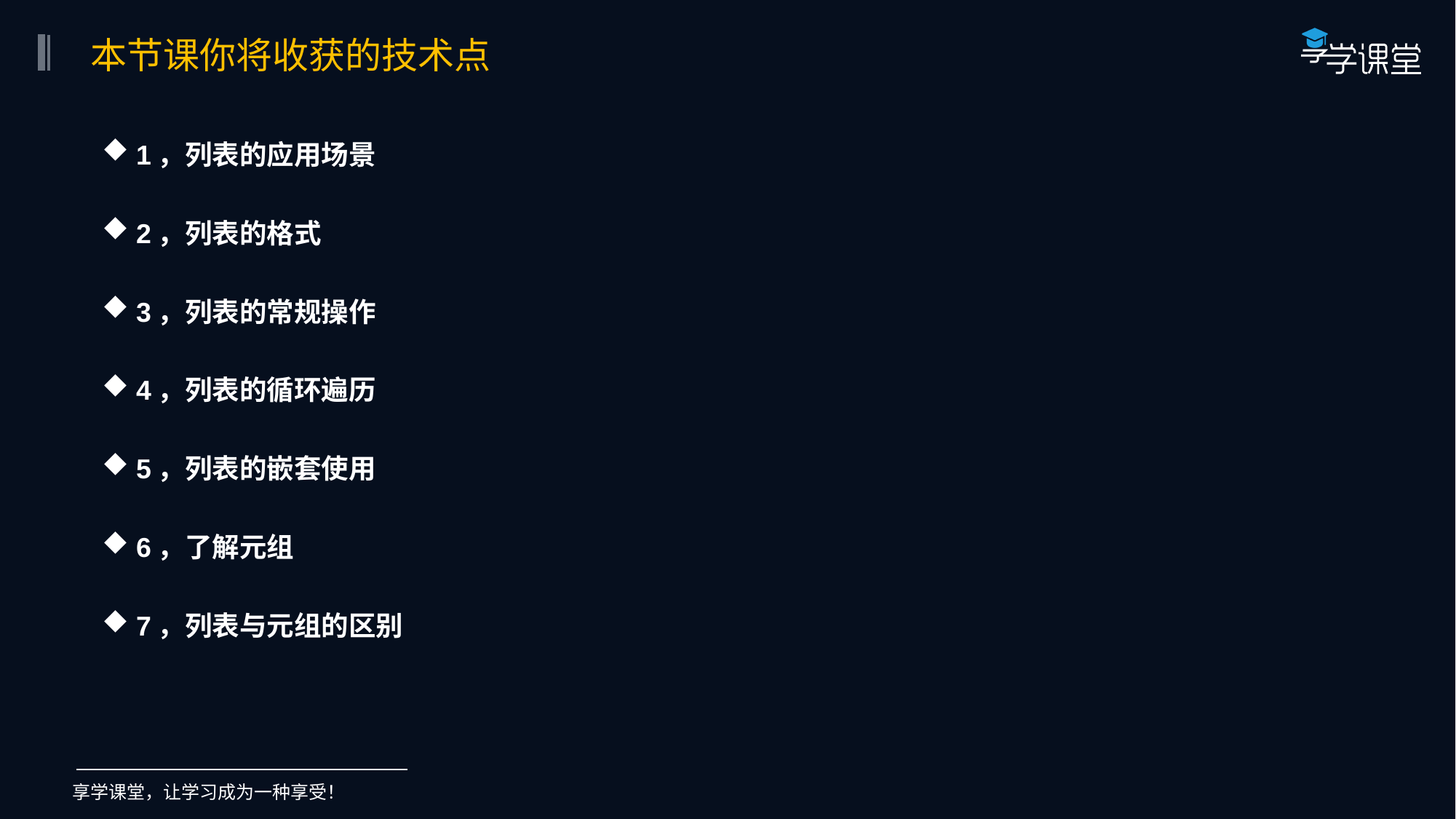

本节课你将收获的技术点
1，列表的应用场景
2，列表的格式
3，列表的常规操作
4，列表的循环遍历
5，列表的嵌套使用
6，了解元组
7，列表与元组的区别